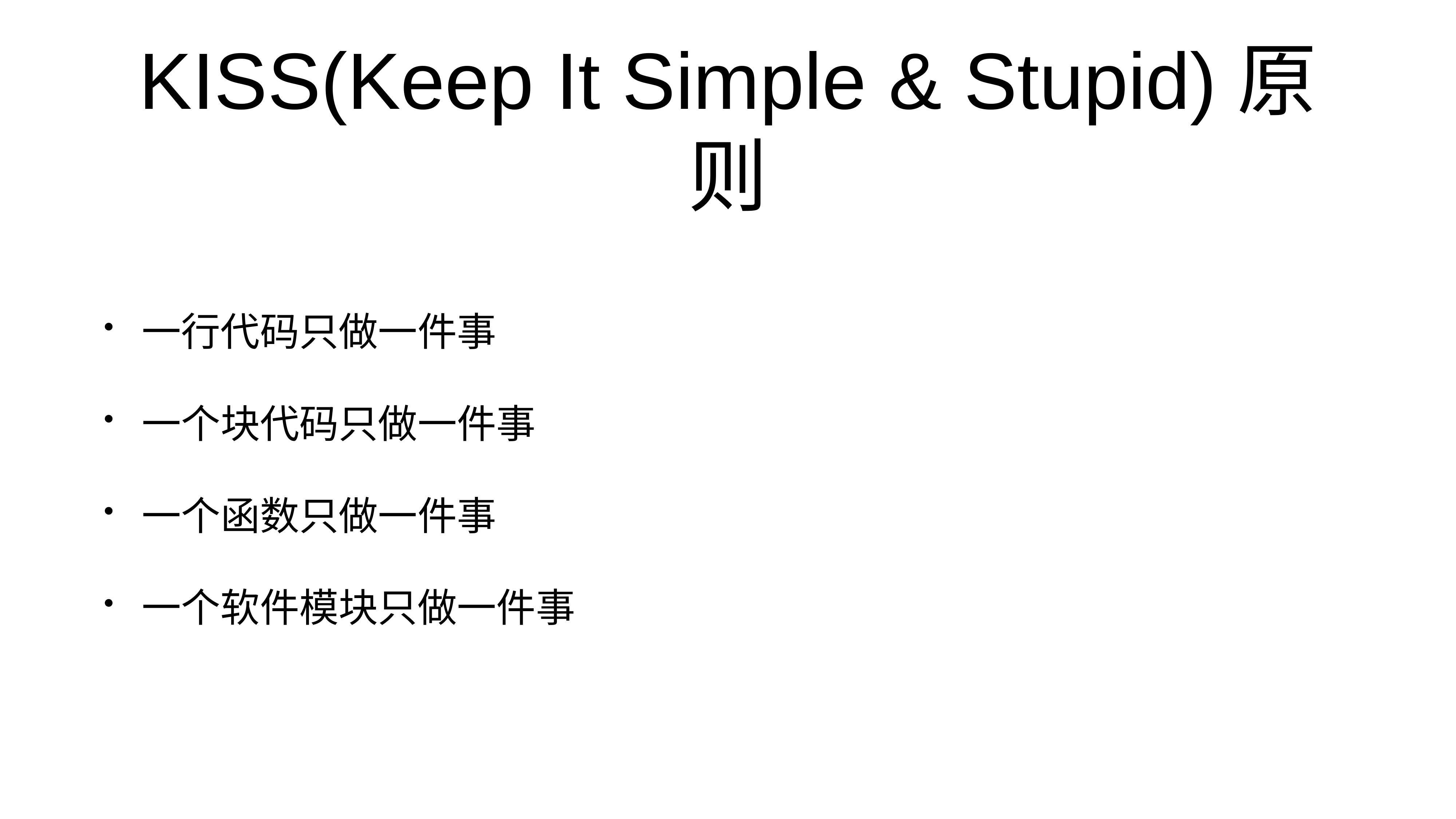

# KISS(Keep It Simple & Stupid)原则
一行代码只做一件事
一个块代码只做一件事
一个函数只做一件事
一个软件模块只做一件事